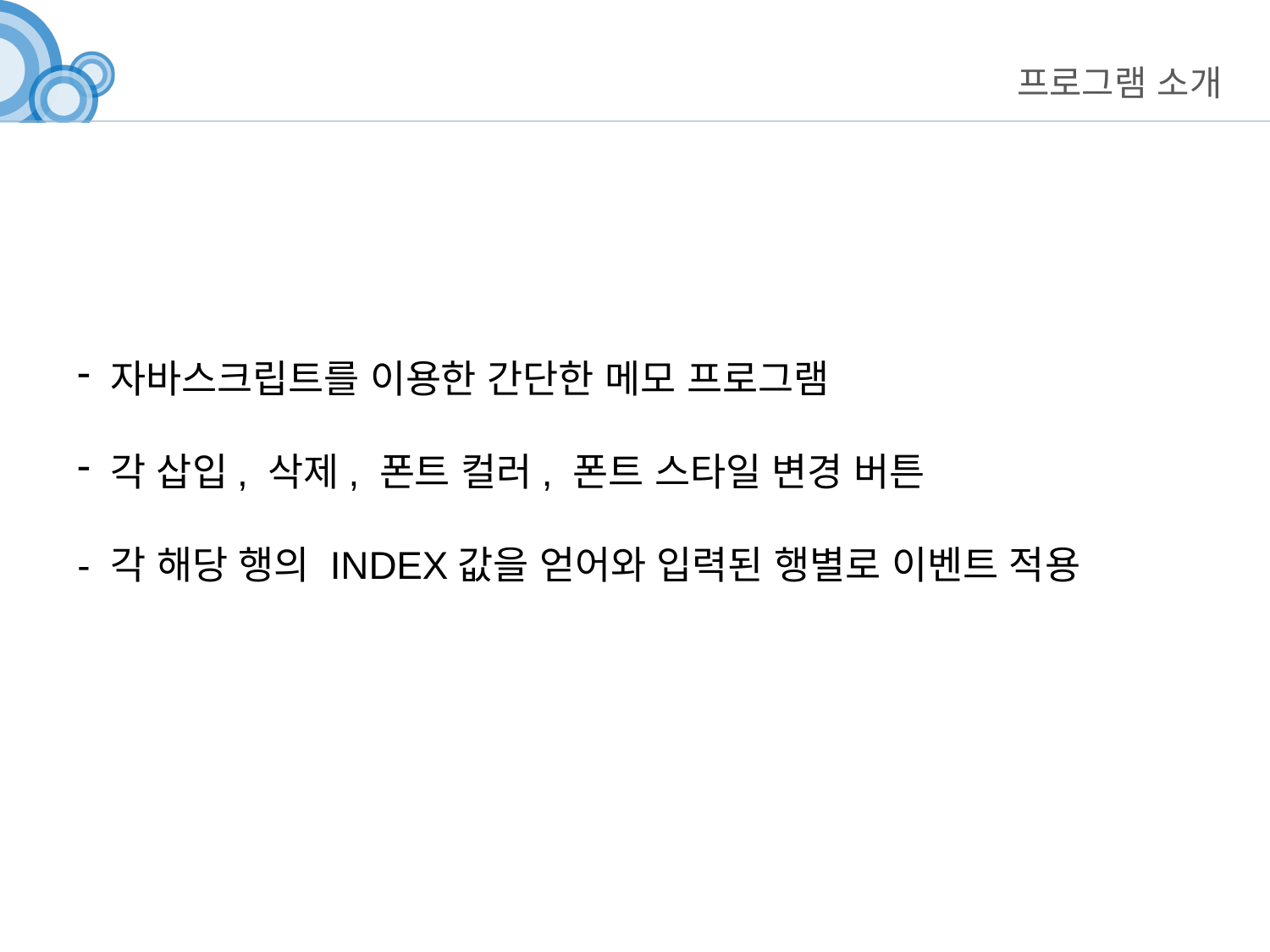

# 프로그램 소개
 자바스크립트를 이용한 간단한 메모 프로그램

 각 삽입, 삭제, 폰트 컬러, 폰트 스타일 변경 버튼

- 각 해당 행의 INDEX값을 얻어와 입력된 행별로 이벤트 적용